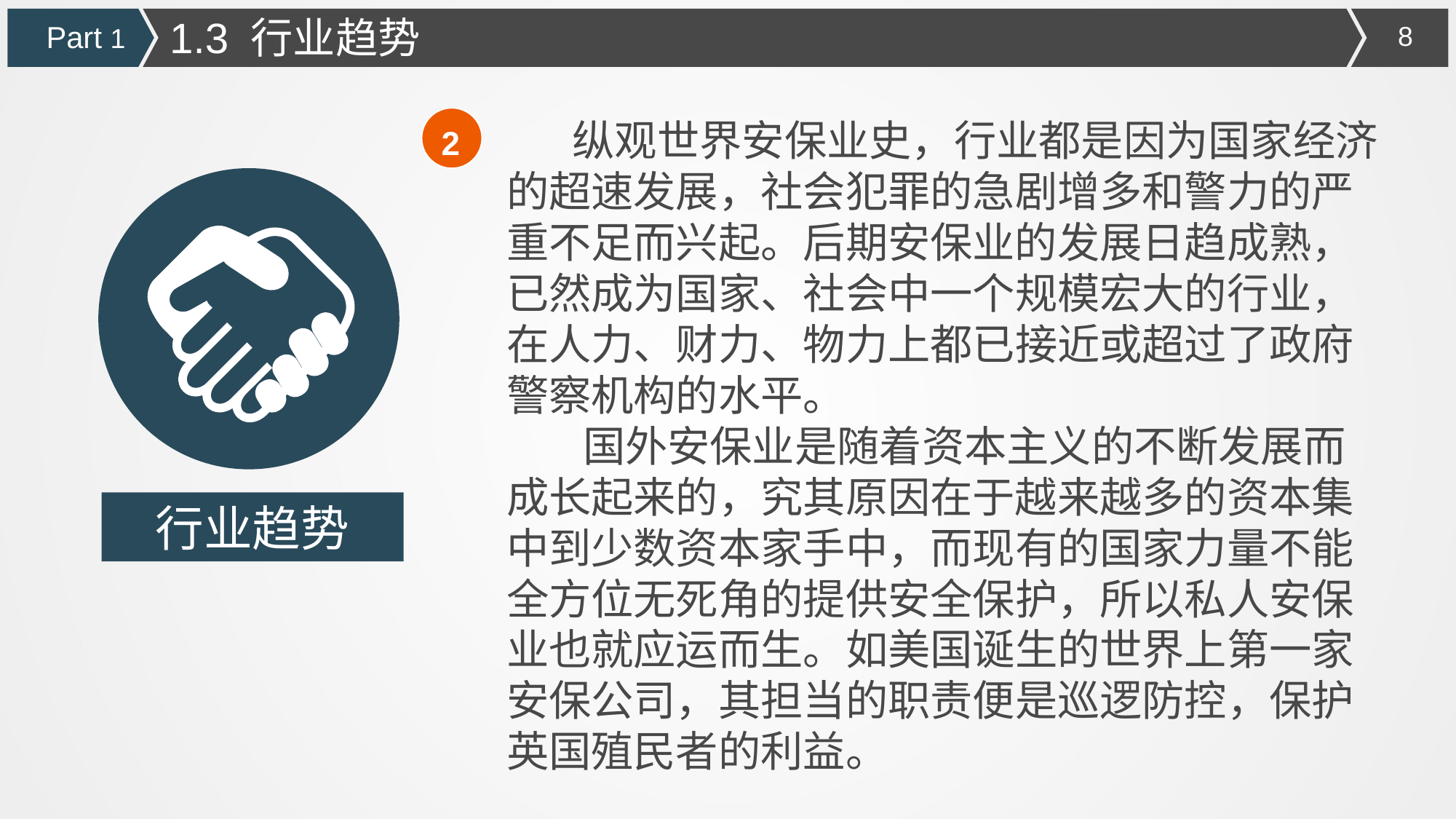

1.3 行业趋势
Part 1
2
       纵观世界安保业史，行业都是因为国家经济的超速发展，社会犯罪的急剧增多和警力的严重不足而兴起。后期安保业的发展日趋成熟，已然成为国家、社会中一个规模宏大的行业，在人力、财力、物力上都已接近或超过了政府警察机构的水平。
       国外安保业是随着资本主义的不断发展而成长起来的，究其原因在于越来越多的资本集中到少数资本家手中，而现有的国家力量不能全方位无死角的提供安全保护，所以私人安保业也就应运而生。如美国诞生的世界上第一家安保公司，其担当的职责便是巡逻防控，保护英国殖民者的利益。

行业趋势